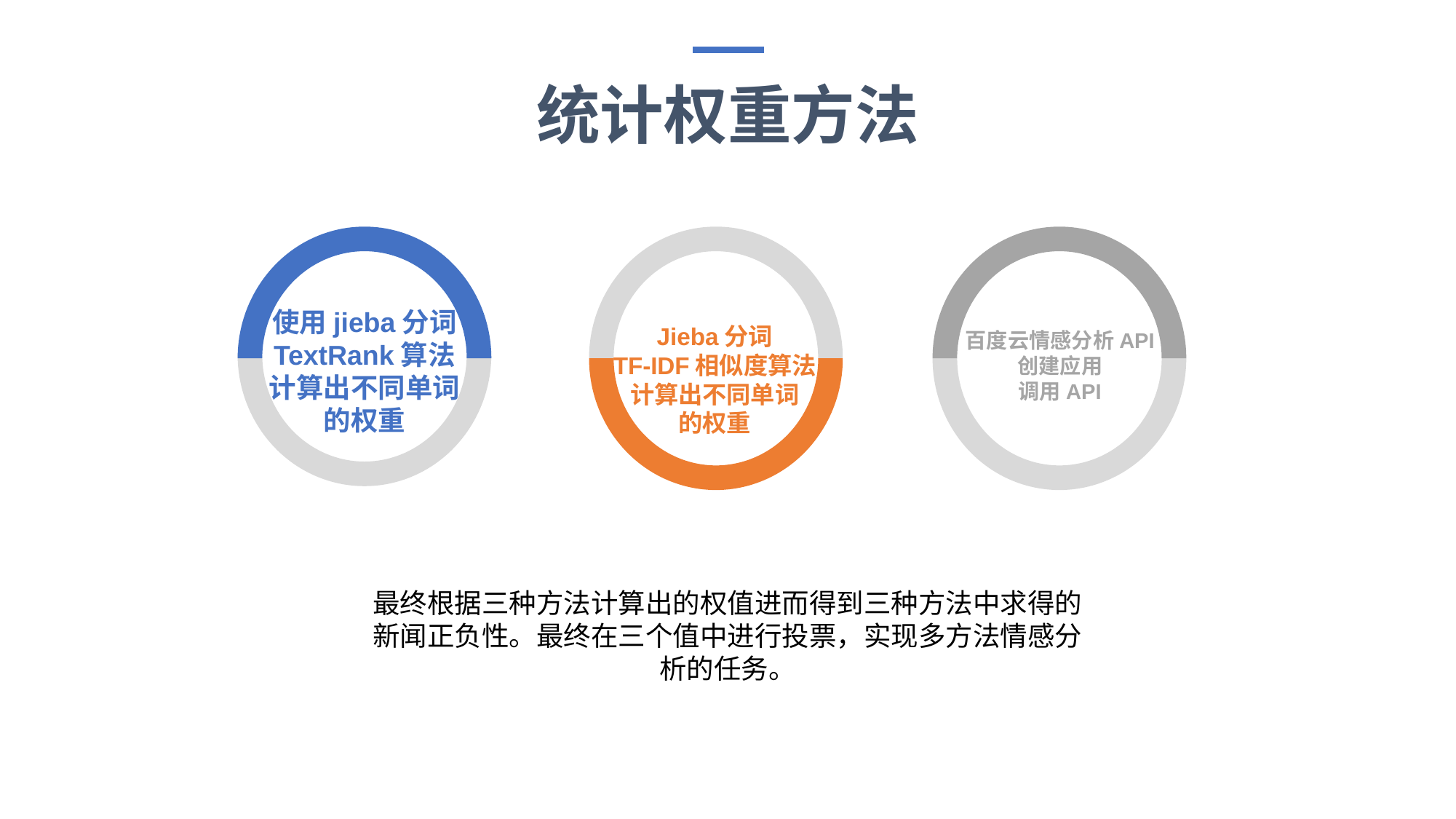

统计权重方法

使用jieba分词
TextRank算法
计算出不同单词
的权重
Jieba分词
TF-IDF相似度算法
计算出不同单词
的权重
百度云情感分析API
创建应用
调用API

最终根据三种方法计算出的权值进而得到三种方法中求得的新闻正负性。最终在三个值中进行投票，实现多方法情感分析的任务。